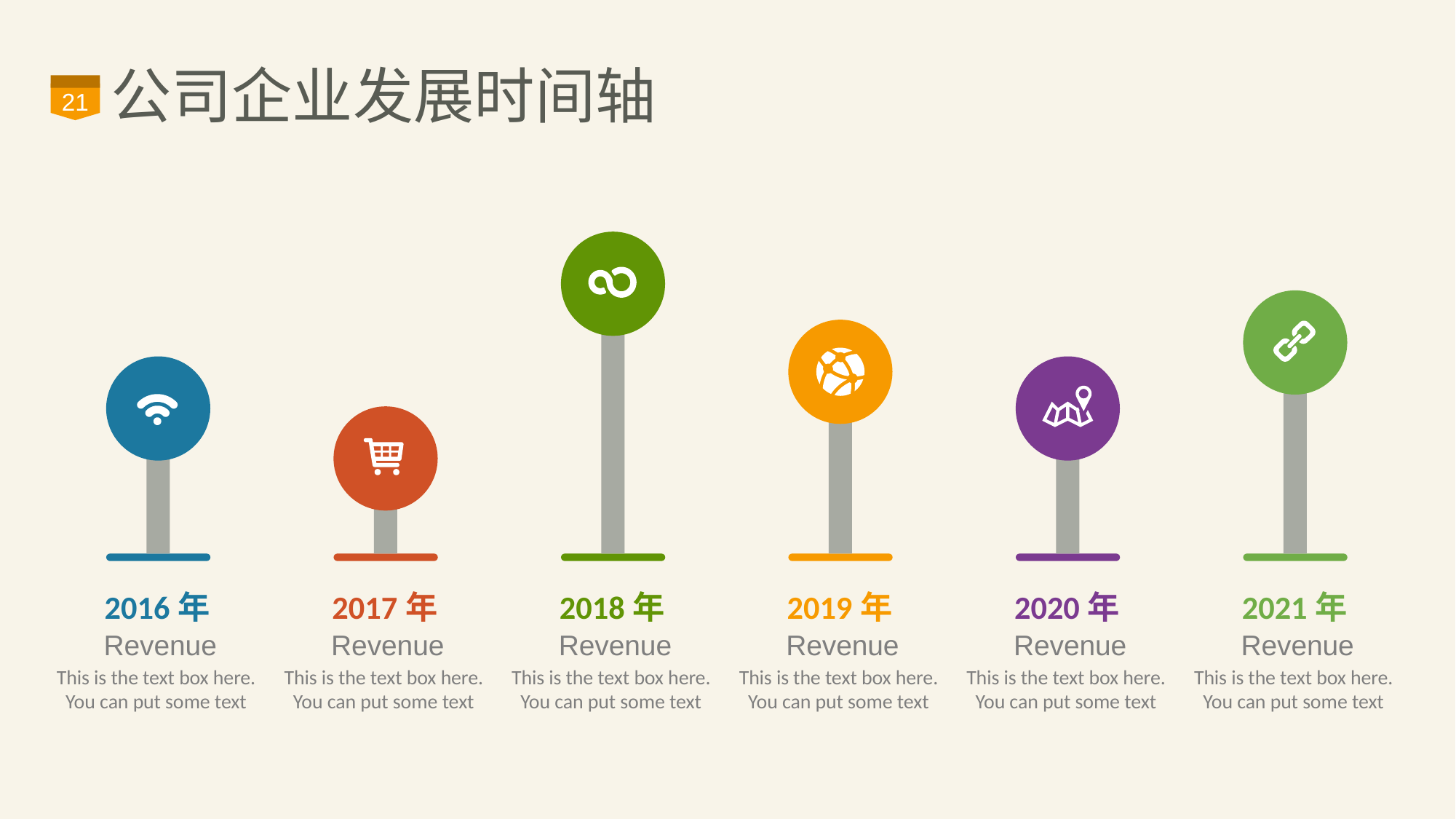

# 公司企业发展时间轴
21

2016年
Revenue
This is the text box here. You can put some text
2017年
Revenue
This is the text box here. You can put some text
2018年
Revenue
This is the text box here. You can put some text
2019年
Revenue
This is the text box here. You can put some text
2020年
Revenue
This is the text box here. You can put some text
2021年
Revenue
This is the text box here. You can put some text